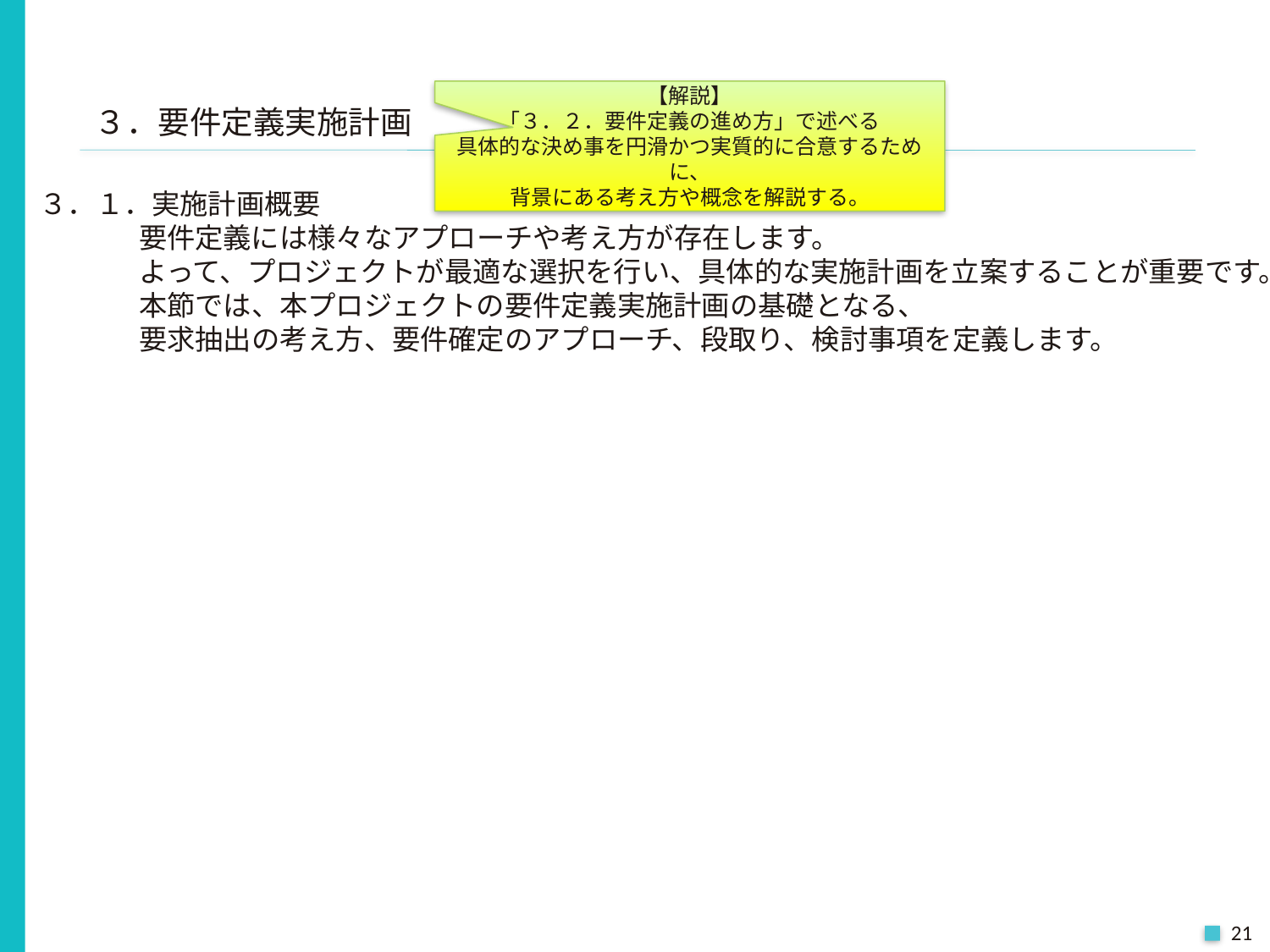

【解説】
「３．２．要件定義の進め方」で述べる
具体的な決め事を円滑かつ実質的に合意するために、
背景にある考え方や概念を解説する。
３．要件定義実施計画
３．１．実施計画概要
要件定義には様々なアプローチや考え方が存在します。
よって、プロジェクトが最適な選択を行い、具体的な実施計画を立案することが重要です。
本節では、本プロジェクトの要件定義実施計画の基礎となる、
要求抽出の考え方、要件確定のアプローチ、段取り、検討事項を定義します。
21